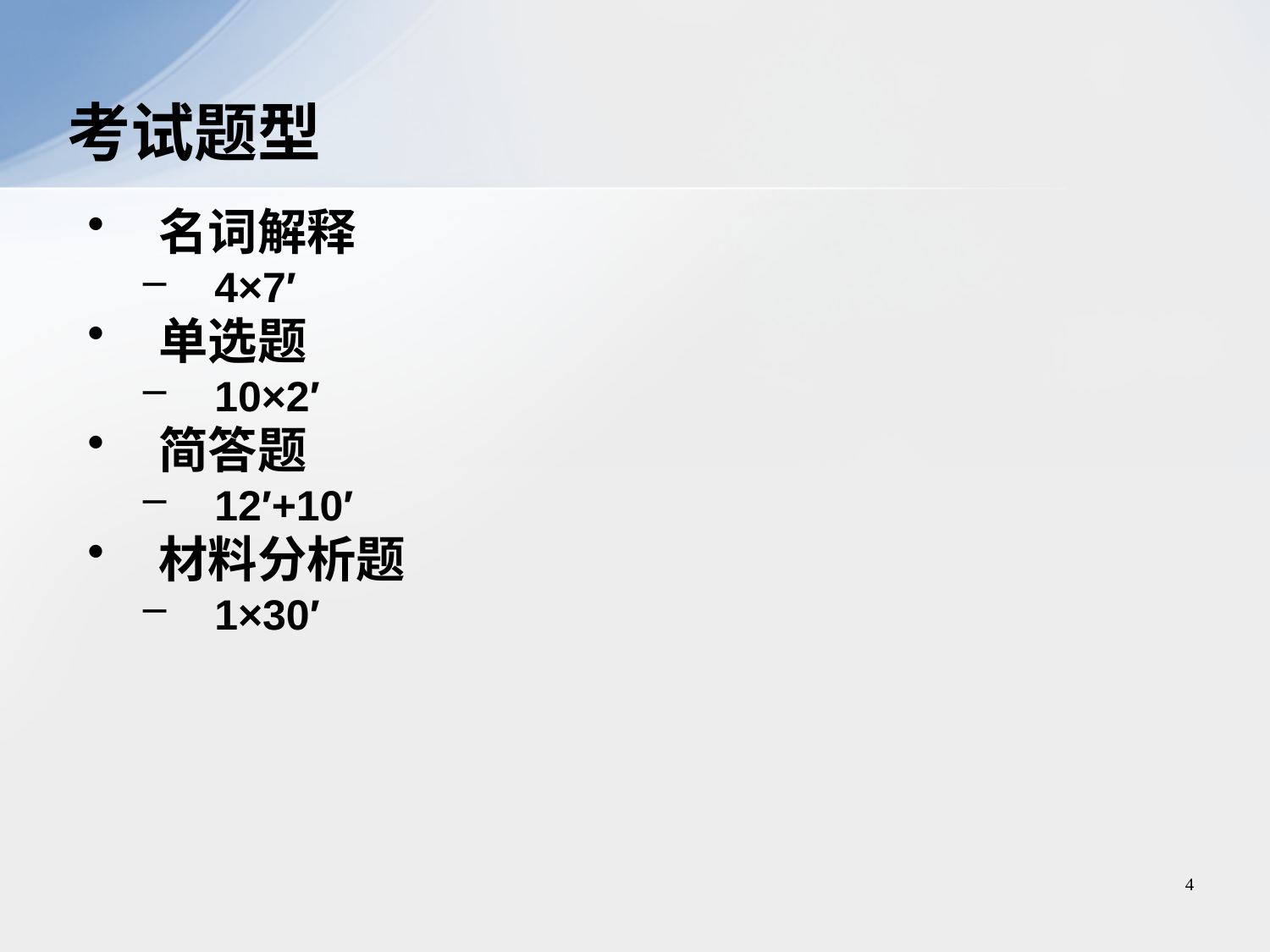

# 考试题型
名词解释
4×7′
单选题
10×2′
简答题
12′+10′
材料分析题
1×30′

4